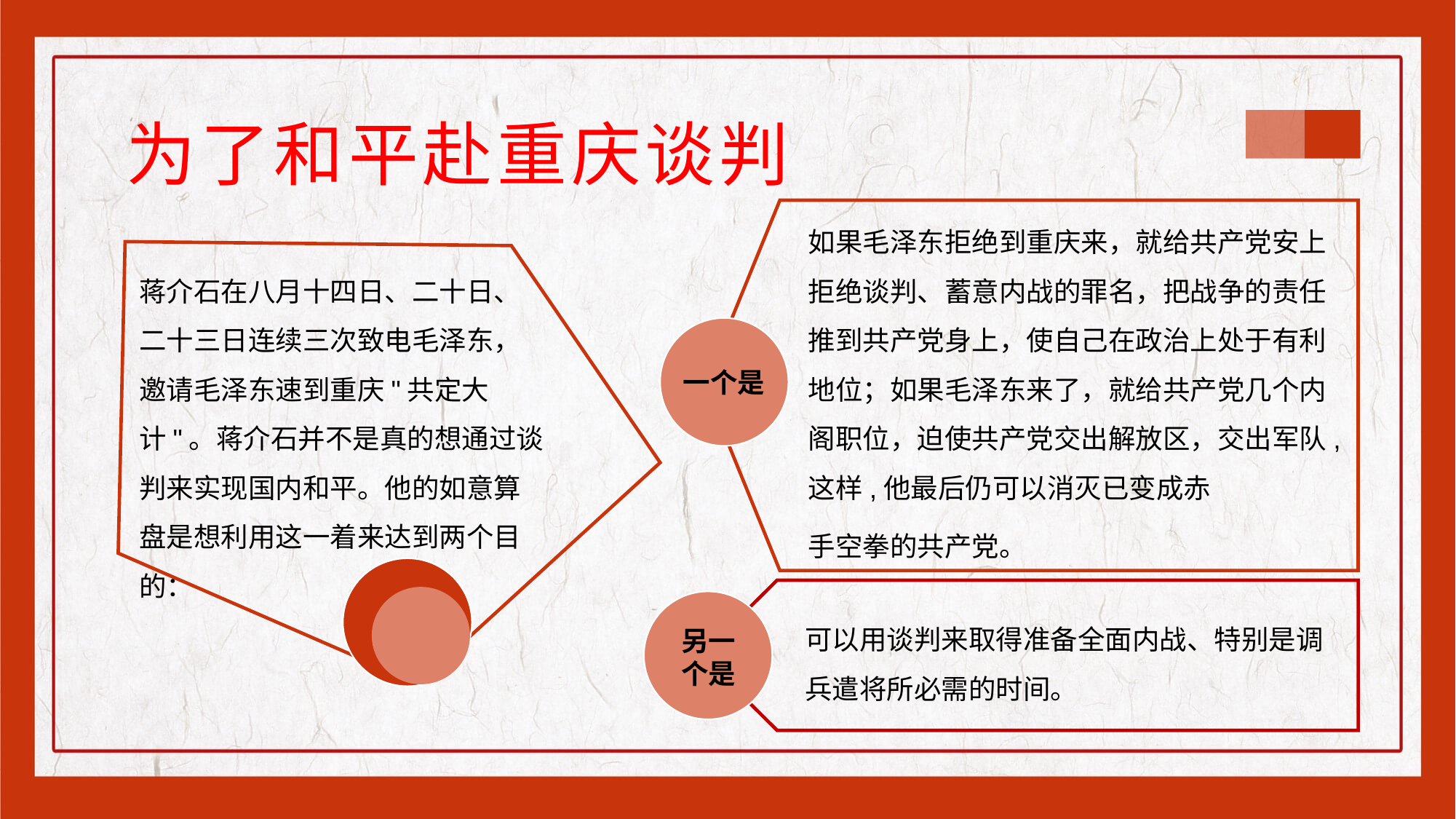

为了和平赴重庆谈判

如果毛泽东拒绝到重庆来，就给共产党安上拒绝谈判、蓄意内战的罪名，把战争的责任推到共产党身上，使自己在政治上处于有利地位；如果毛泽东来了，就给共产党几个内阁职位，迫使共产党交出解放区，交出军队,这样,他最后仍可以消灭已变成赤
手空拳的共产党。
蒋介石在八月十四日、二十日、二十三日连续三次致电毛泽东，邀请毛泽东速到重庆"共定大计"。蒋介石并不是真的想通过谈判来实现国内和平。他的如意算盘是想利用这一着来达到两个目的：

一个是

可以用谈判来取得准备全面内战、特别是调兵遣将所必需的时间。

另一
个是